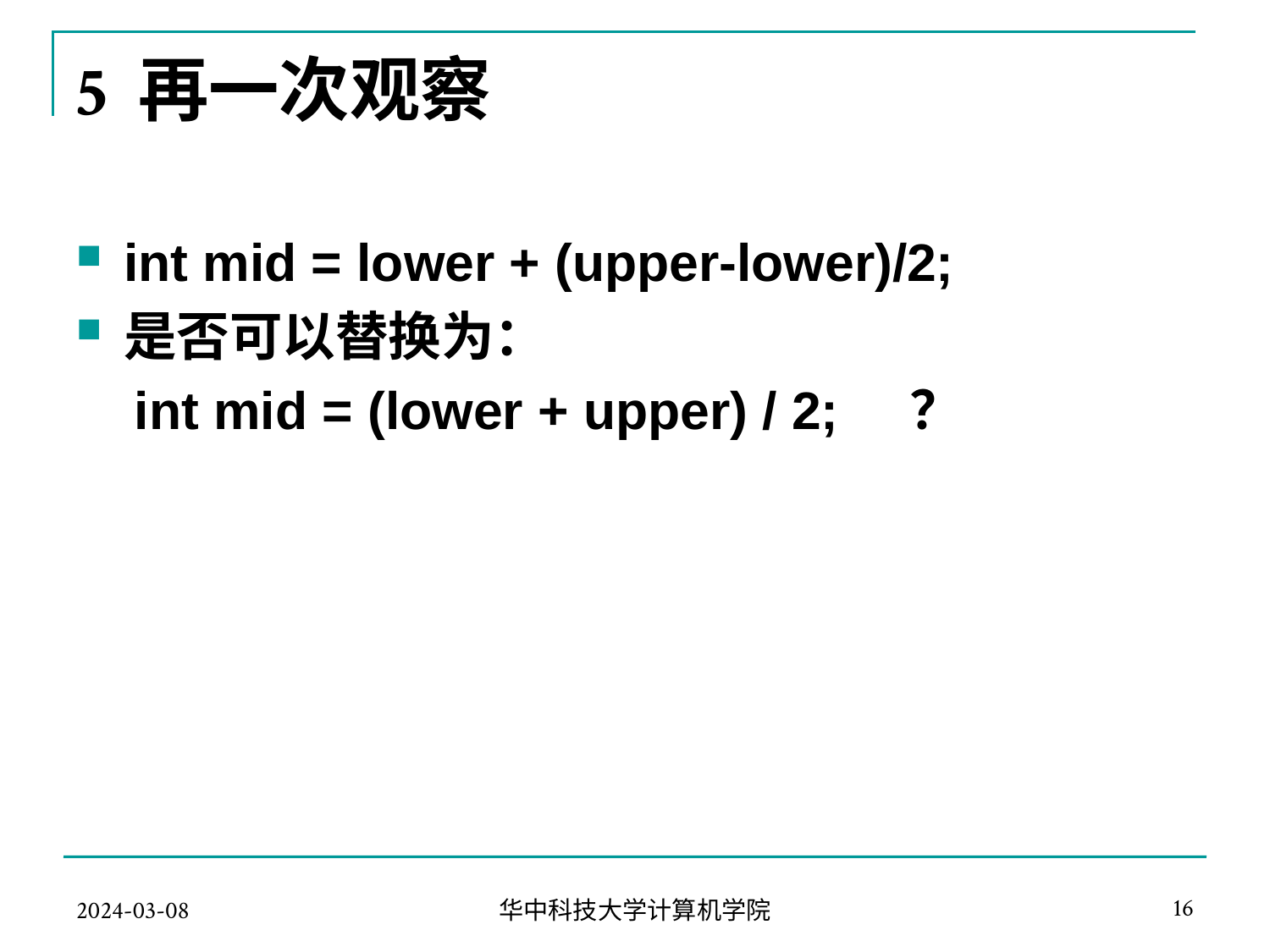

# 5 再一次观察
int mid = lower + (upper-lower)/2;
是否可以替换为：
    int mid = (lower + upper) / 2;    ？
2024-03-08
16
华中科技大学计算机学院